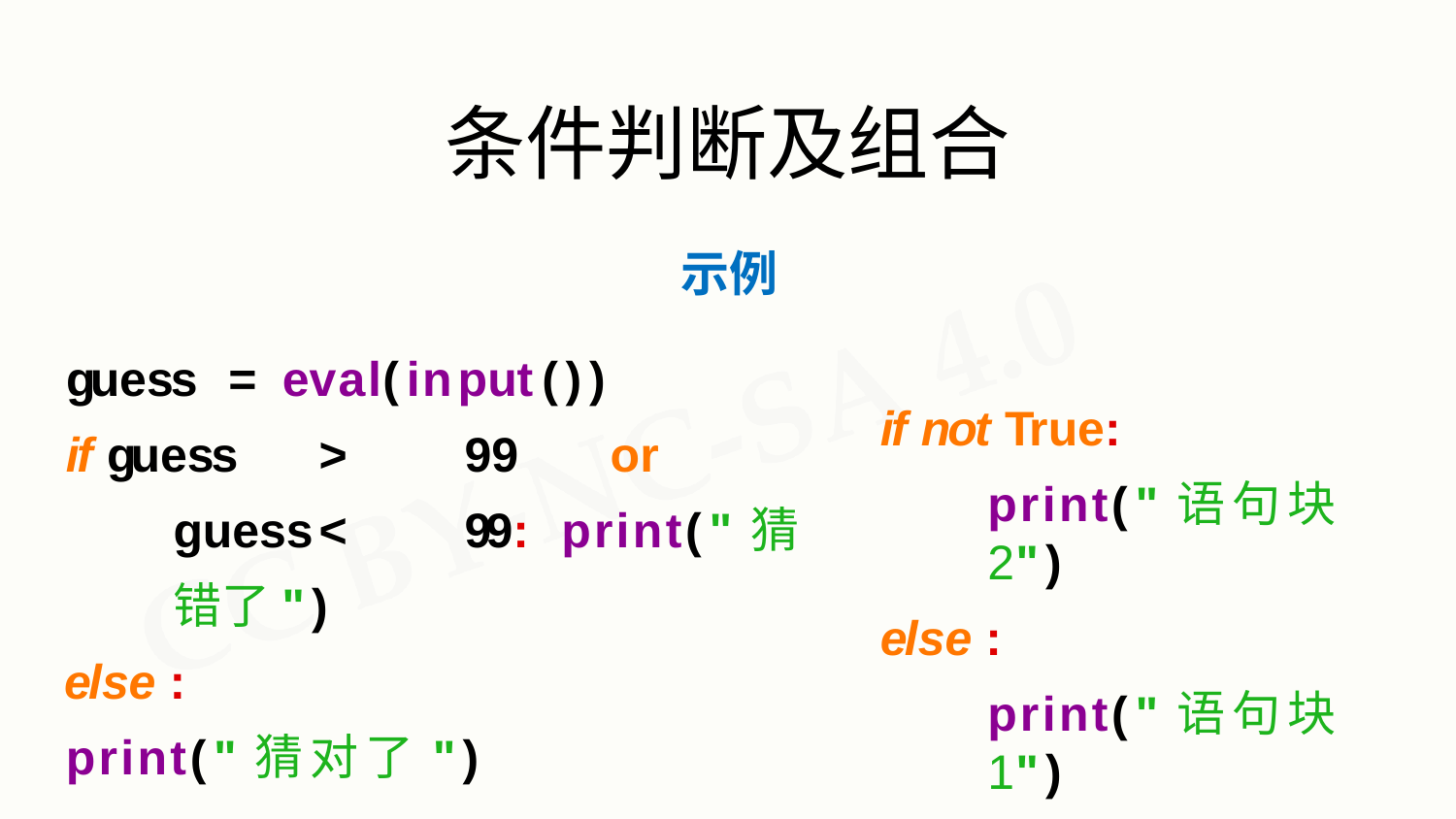

# 条件判断及组合
示例

guess	=	eval(input())
if guess	>	99	or	guess	<	99: print("猜错了")
else :
print("猜对了")
if not True:
print("语句块2")
else :
print("语句块1")